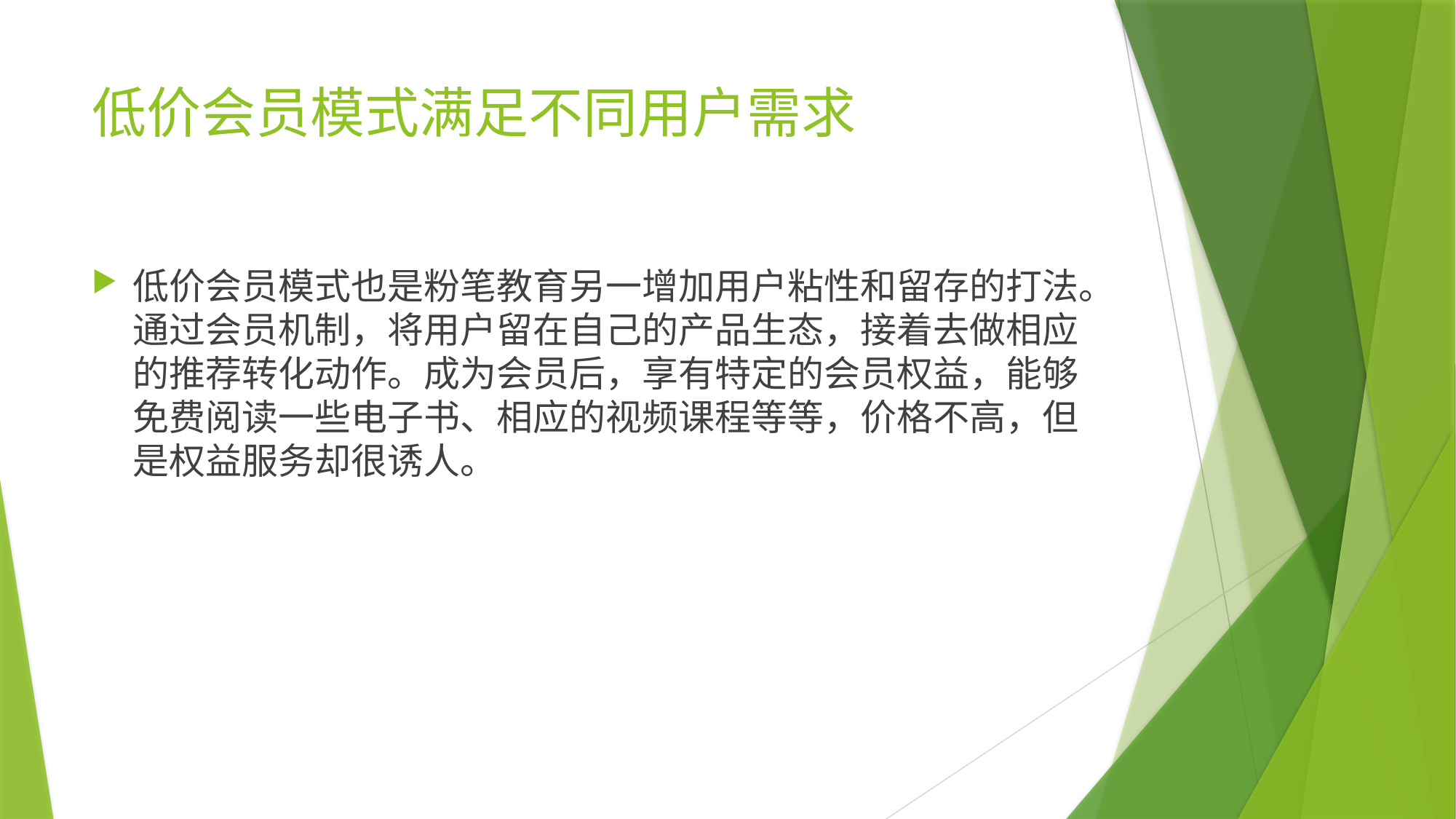

# 低价会员模式满足不同用户需求
低价会员模式也是粉笔教育另一增加用户粘性和留存的打法。通过会员机制，将用户留在自己的产品生态，接着去做相应的推荐转化动作。成为会员后，享有特定的会员权益，能够免费阅读一些电子书、相应的视频课程等等，价格不高，但是权益服务却很诱人。